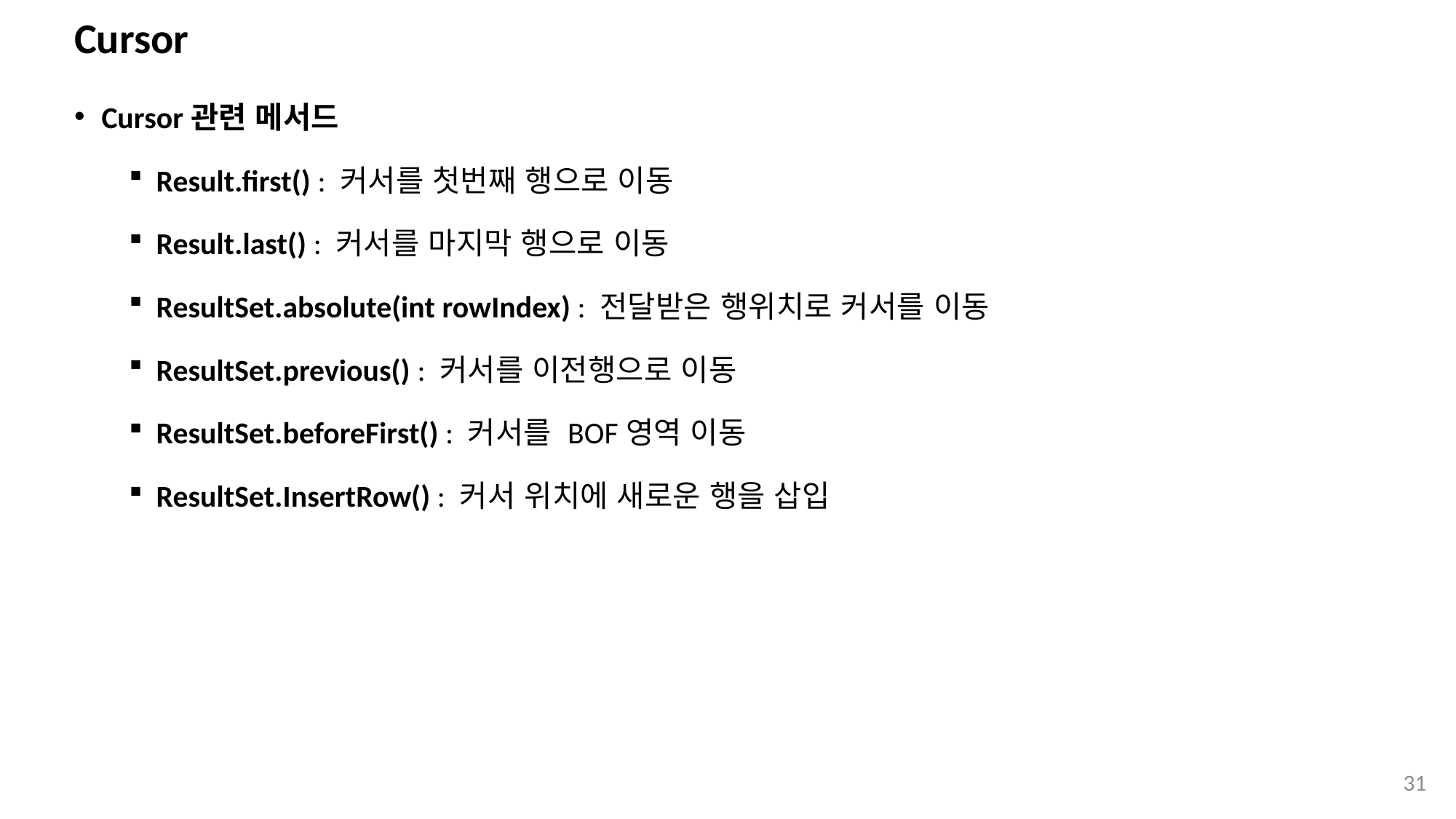

# Cursor
Cursor관련 메서드
Result.first() : 커서를 첫번째 행으로 이동
Result.last() : 커서를 마지막 행으로 이동
ResultSet.absolute(int rowIndex) : 전달받은 행위치로 커서를 이동
ResultSet.previous() : 커서를 이전행으로 이동
ResultSet.beforeFirst() : 커서를 BOF영역 이동
ResultSet.InsertRow() : 커서 위치에 새로운 행을 삽입

31